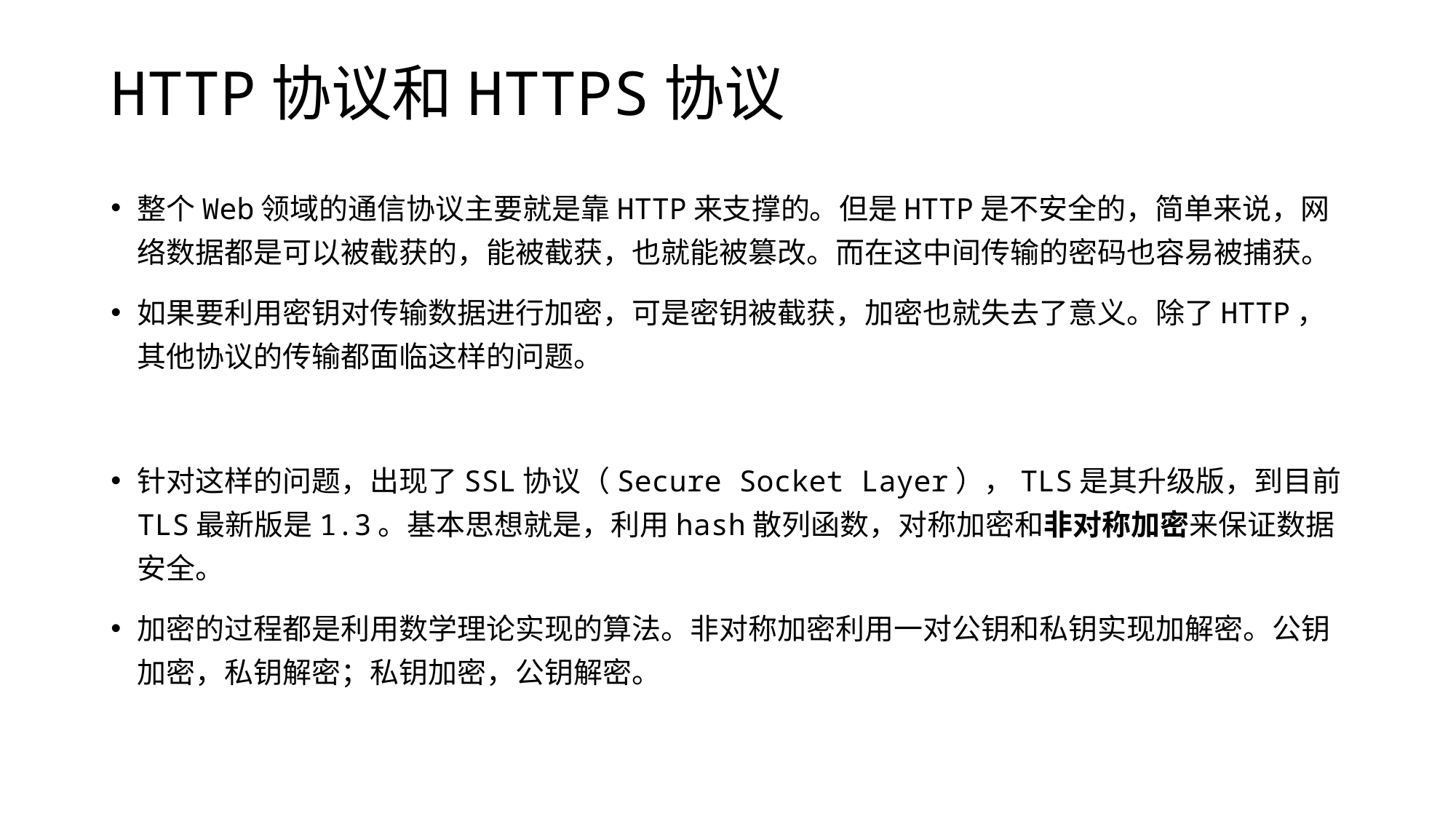

# HTTP协议和HTTPS协议
整个Web领域的通信协议主要就是靠HTTP来支撑的。但是HTTP是不安全的，简单来说，网络数据都是可以被截获的，能被截获，也就能被篡改。而在这中间传输的密码也容易被捕获。
如果要利用密钥对传输数据进行加密，可是密钥被截获，加密也就失去了意义。除了HTTP，其他协议的传输都面临这样的问题。

针对这样的问题，出现了SSL协议（Secure Socket Layer），TLS是其升级版，到目前TLS最新版是1.3。基本思想就是，利用hash散列函数，对称加密和非对称加密来保证数据安全。
加密的过程都是利用数学理论实现的算法。非对称加密利用一对公钥和私钥实现加解密。公钥加密，私钥解密；私钥加密，公钥解密。